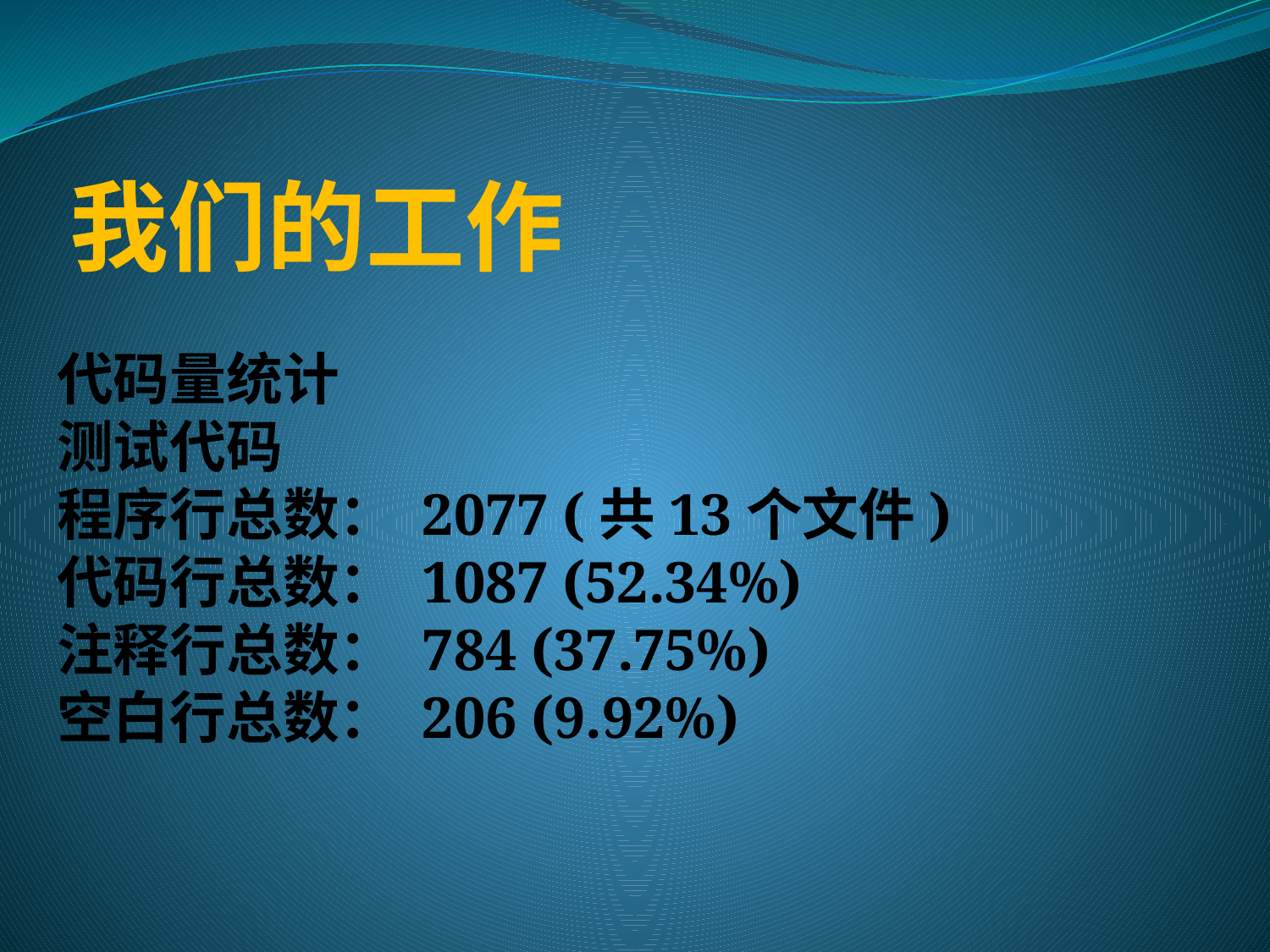

# 我们的工作
代码量统计
测试代码
程序行总数： 2077 (共13个文件)
代码行总数： 1087 (52.34%)
注释行总数： 784 (37.75%)
空白行总数： 206 (9.92%)